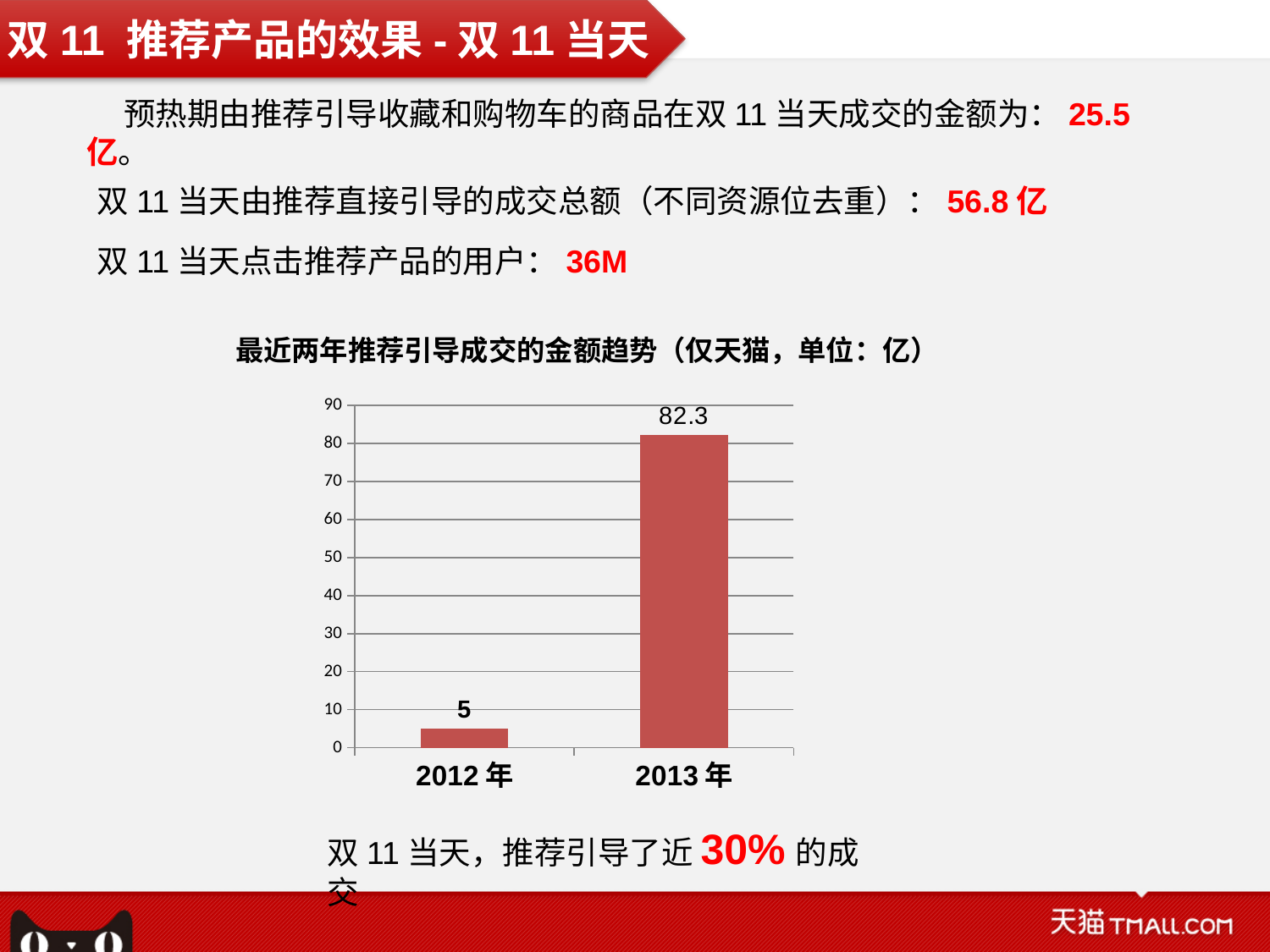

双11 推荐产品的效果-双11当天
预热期由推荐引导收藏和购物车的商品在双11当天成交的金额为：25.5亿。
双11当天由推荐直接引导的成交总额（不同资源位去重）：56.8亿
双11当天点击推荐产品的用户：36M
最近两年推荐引导成交的金额趋势（仅天猫，单位：亿）

### Chart

| Category |  |
|---|---|
| 2012年 | 5.0 |
| 2013年 | 82.3 |
双11当天，推荐引导了近30%的成交